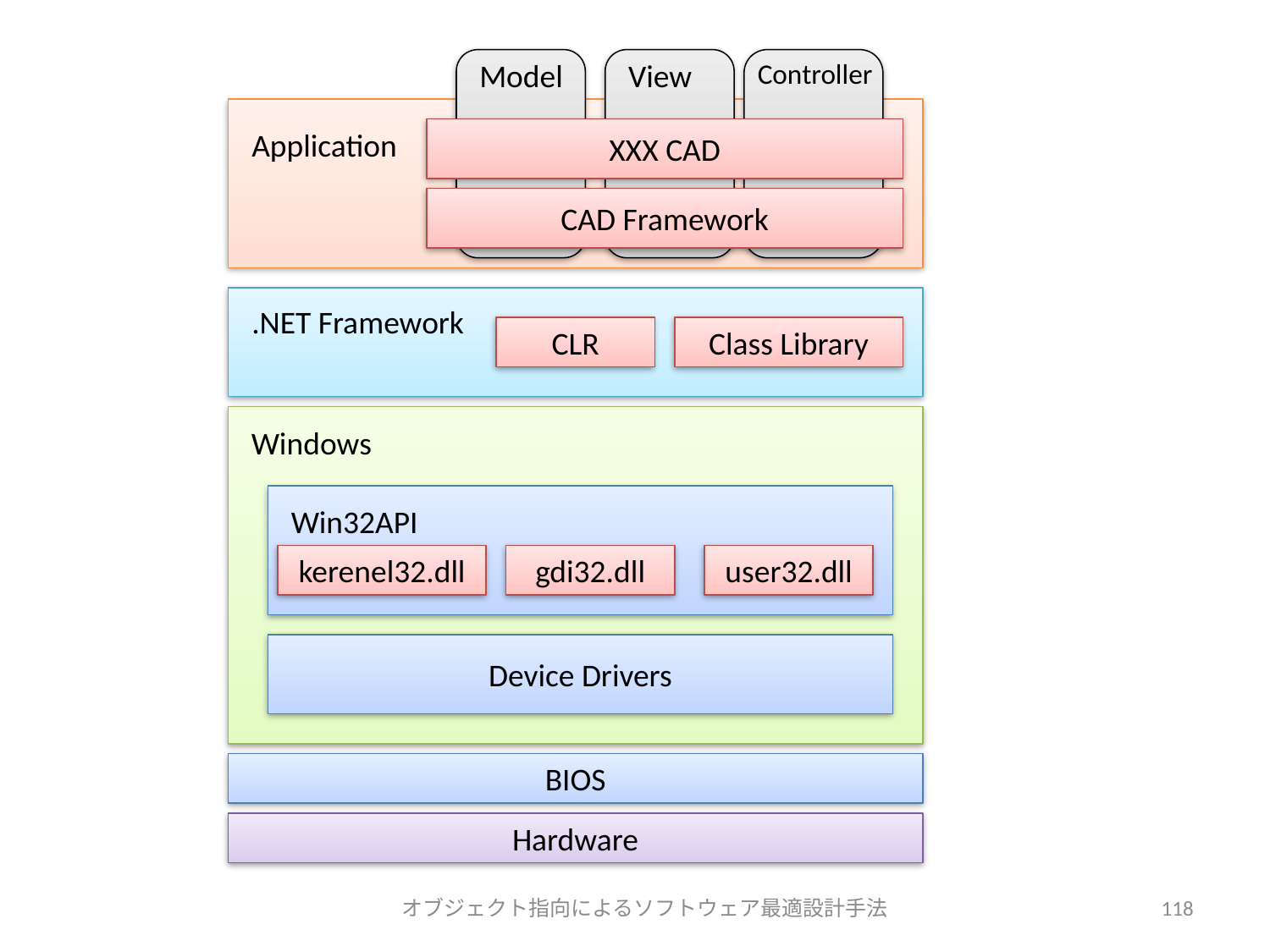

Model

View

Controller

Application
XXX CAD
CAD Framework

.NET Framework
CLR
Class Library

Windows

Win32API
kerenel32.dll
gdi32.dll
user32.dll
Device Drivers
BIOS
Hardware
オブジェクト指向によるソフトウェア最適設計手法
118